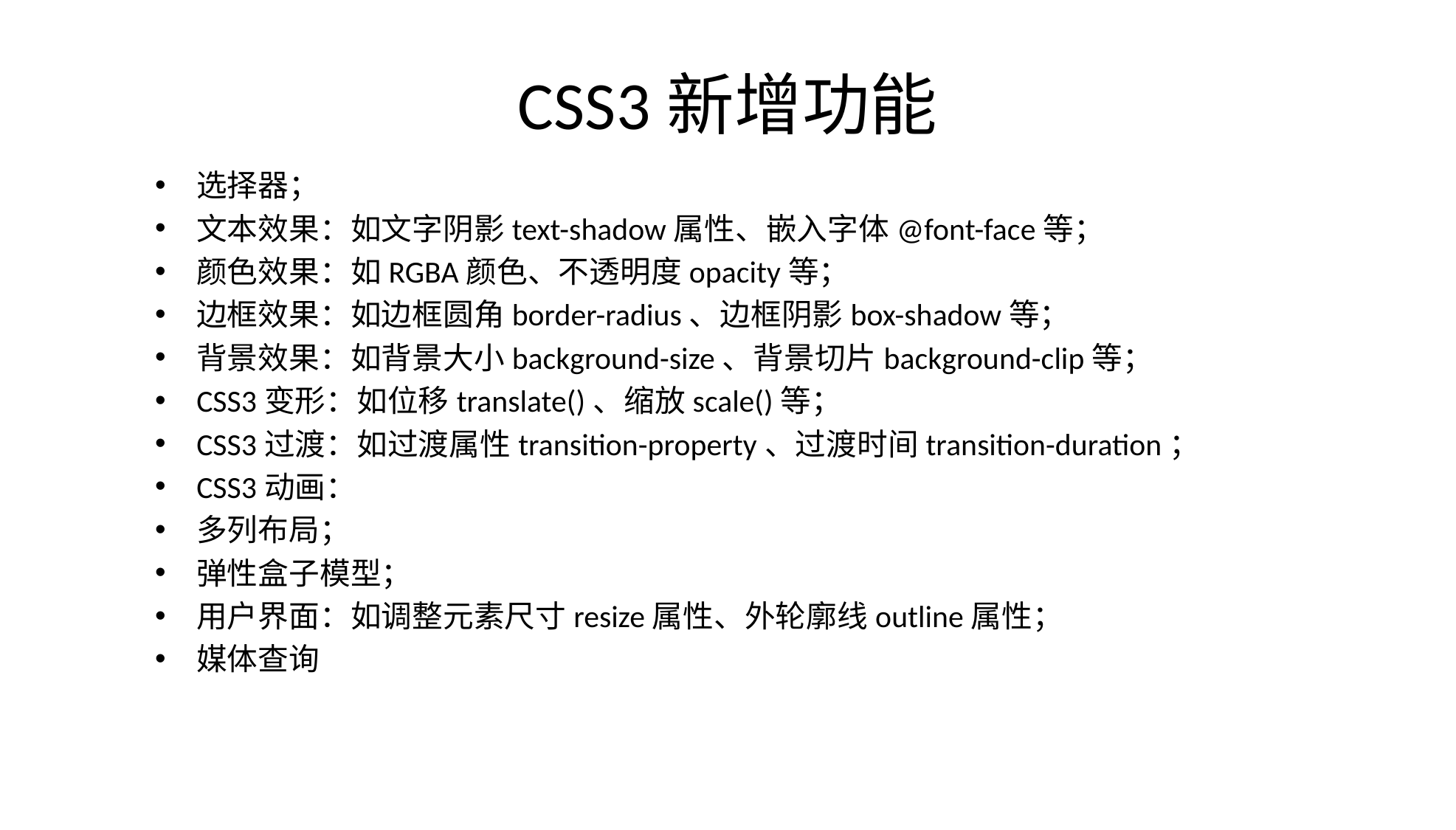

# CSS3新增功能
选择器；
文本效果：如文字阴影text-shadow属性、嵌入字体@font-face等；
颜色效果：如RGBA颜色、不透明度opacity等；
边框效果：如边框圆角border-radius、边框阴影box-shadow等；
背景效果：如背景大小background-size、背景切片background-clip等；
CSS3变形：如位移translate()、缩放scale()等；
CSS3过渡：如过渡属性transition-property、过渡时间transition-duration；
CSS3动画：
多列布局；
弹性盒子模型；
用户界面：如调整元素尺寸resize属性、外轮廓线outline属性；
媒体查询